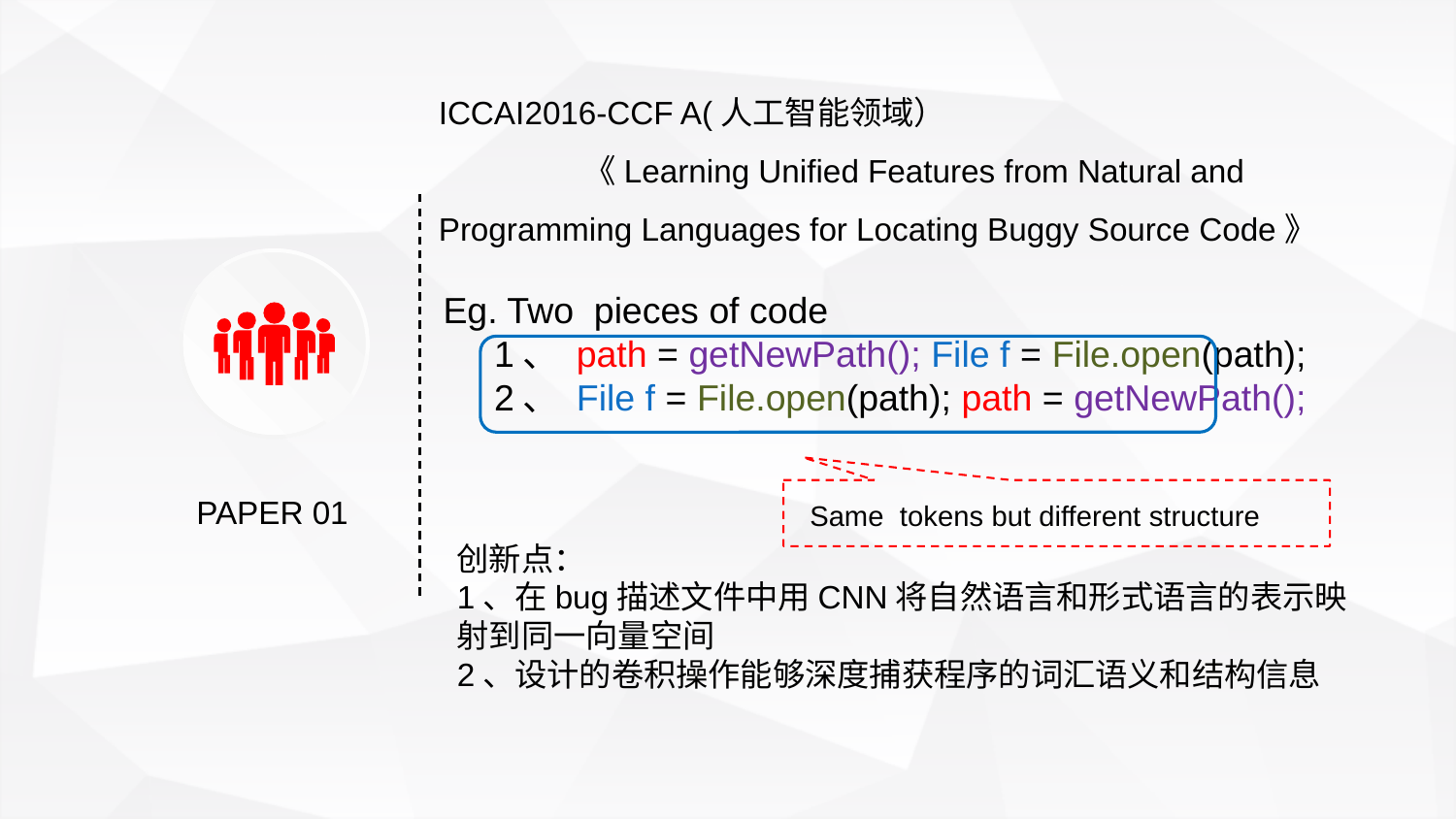

ICCAI2016-CCF A(人工智能领域）
	《Learning Unified Features from Natural and Programming Languages for Locating Buggy Source Code》

Eg. Two  pieces of code
     1、 path = getNewPath(); File f = File.open(path);
     2、 File f = File.open(path); path = getNewPath();

Same  tokens but different structure
PAPER 01
创新点：
1、在bug描述文件中用CNN将自然语言和形式语言的表示映射到同一向量空间
2、设计的卷积操作能够深度捕获程序的词汇语义和结构信息